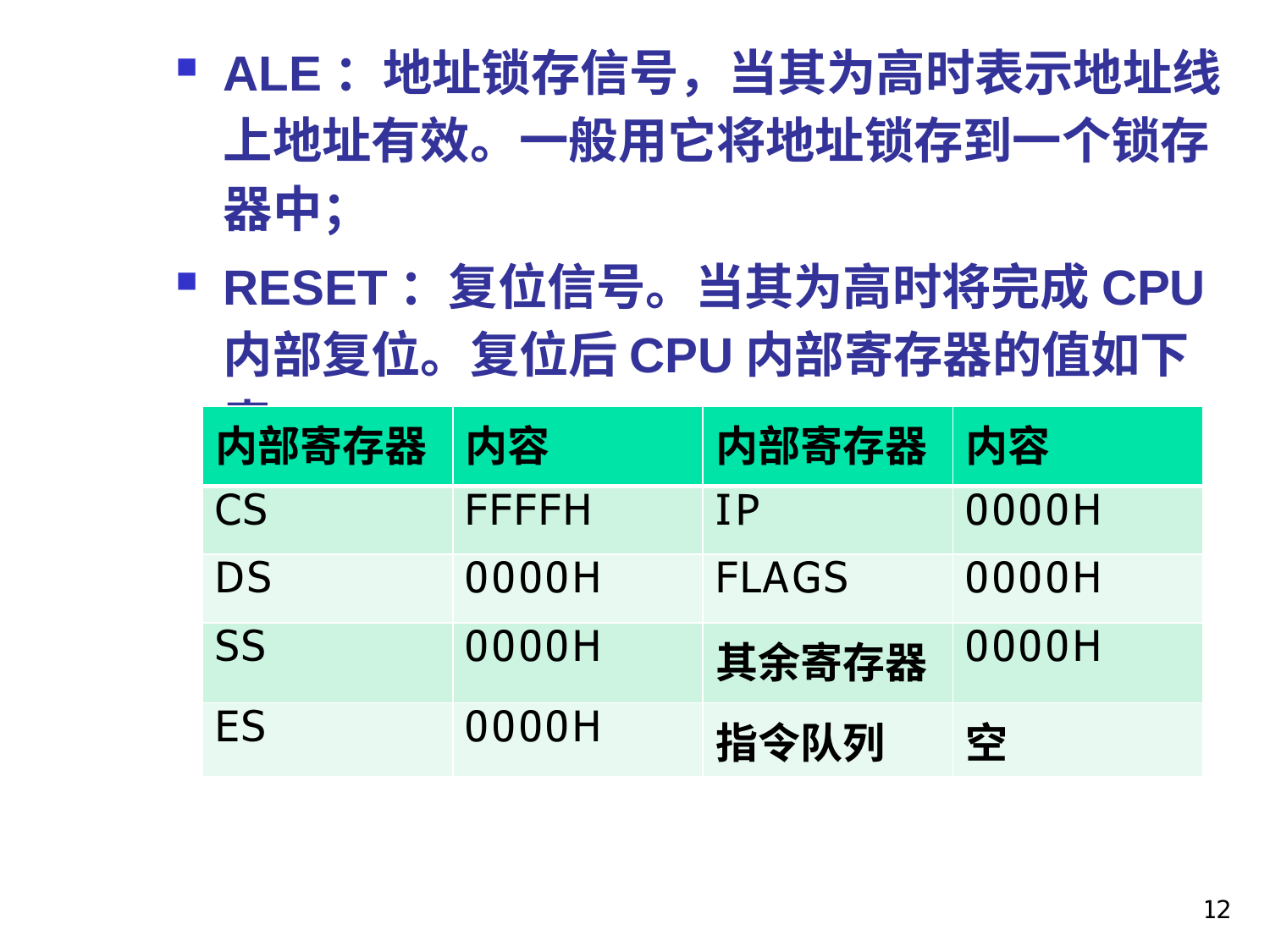

ALE：地址锁存信号，当其为高时表示地址线上地址有效。一般用它将地址锁存到一个锁存器中；
RESET：复位信号。当其为高时将完成CPU内部复位。复位后CPU内部寄存器的值如下表。

| 内部寄存器 | 内容 | 内部寄存器 | 内容 |
| --- | --- | --- | --- |
| CS | FFFFH | IP | 0000H |
| DS | 0000H | FLAGS | 0000H |
| SS | 0000H | 其余寄存器 | 0000H |
| ES | 0000H | 指令队列 | 空 |
12